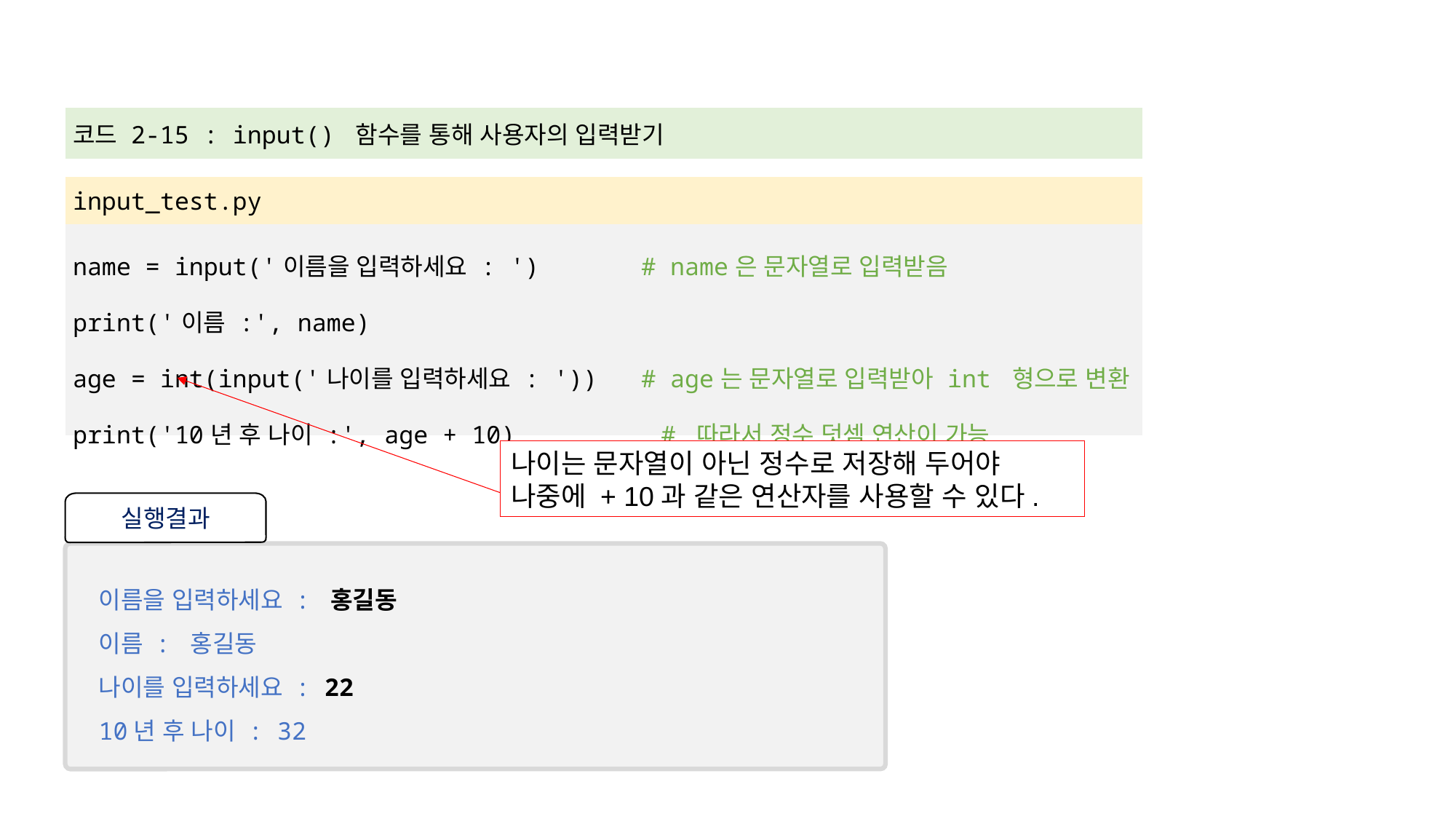

| 코드 2-15 : input() 함수를 통해 사용자의 입력받기 |
| --- |
|  |
| input\_test.py |
| name = input('이름을 입력하세요 : ') # name은 문자열로 입력받음 print('이름 :', name) age = int(input('나이를 입력하세요 : ')) # age는 문자열로 입력받아 int 형으로 변환 print('10년 후 나이 :', age + 10) # 따라서 정수 덧셈 연산이 가능 |
나이는 문자열이 아닌 정수로 저장해 두어야 나중에 + 10과 같은 연산자를 사용할 수 있다.
실행결과

이름을 입력하세요 : 홍길동
이름 : 홍길동
나이를 입력하세요 : 22
10년 후 나이 : 32